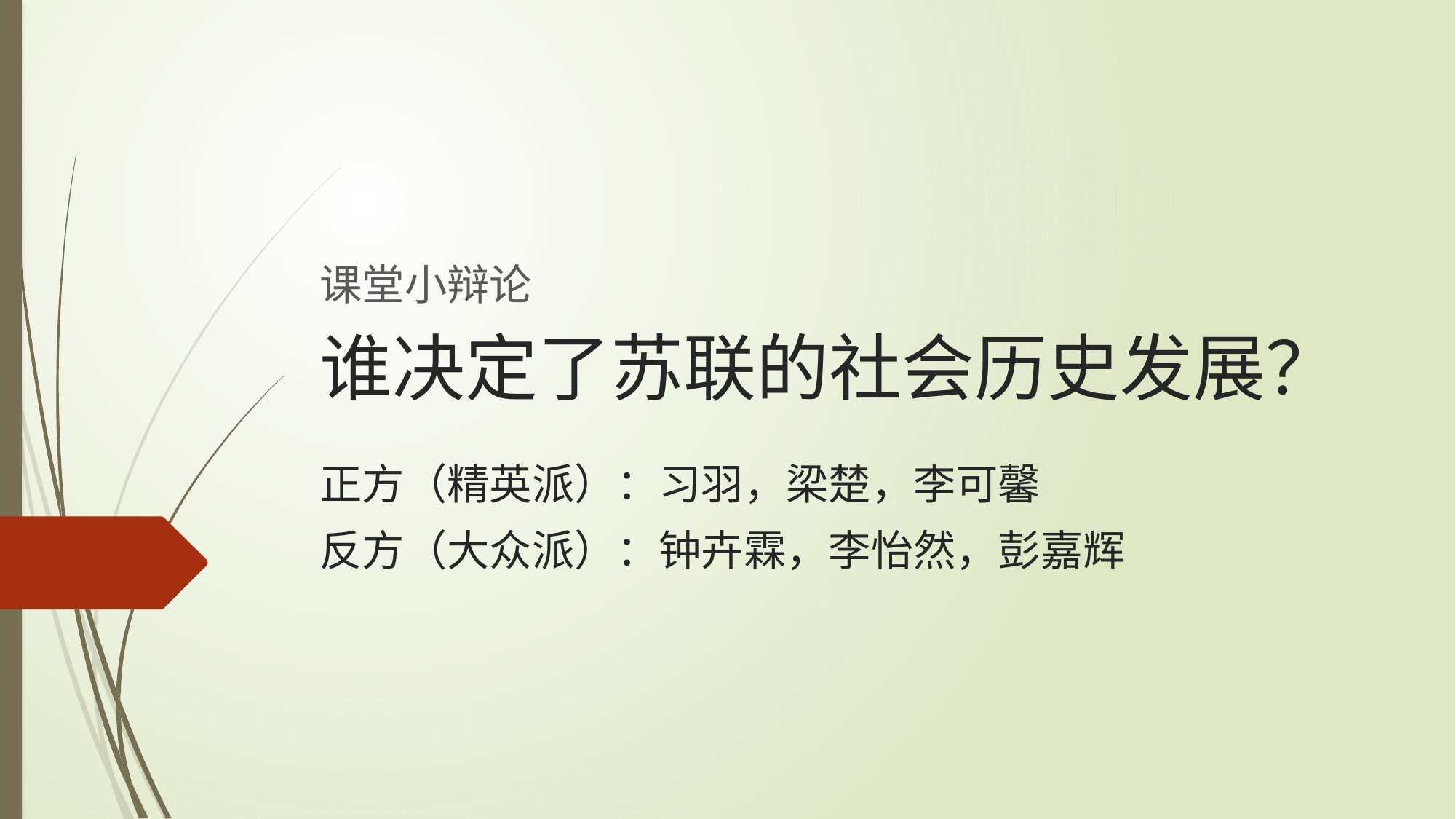

课堂小辩论
# 谁决定了苏联的社会历史发展？
正方（精英派）：习羽，梁楚，李可馨
反方（大众派）：钟卉霖，李怡然，彭嘉辉